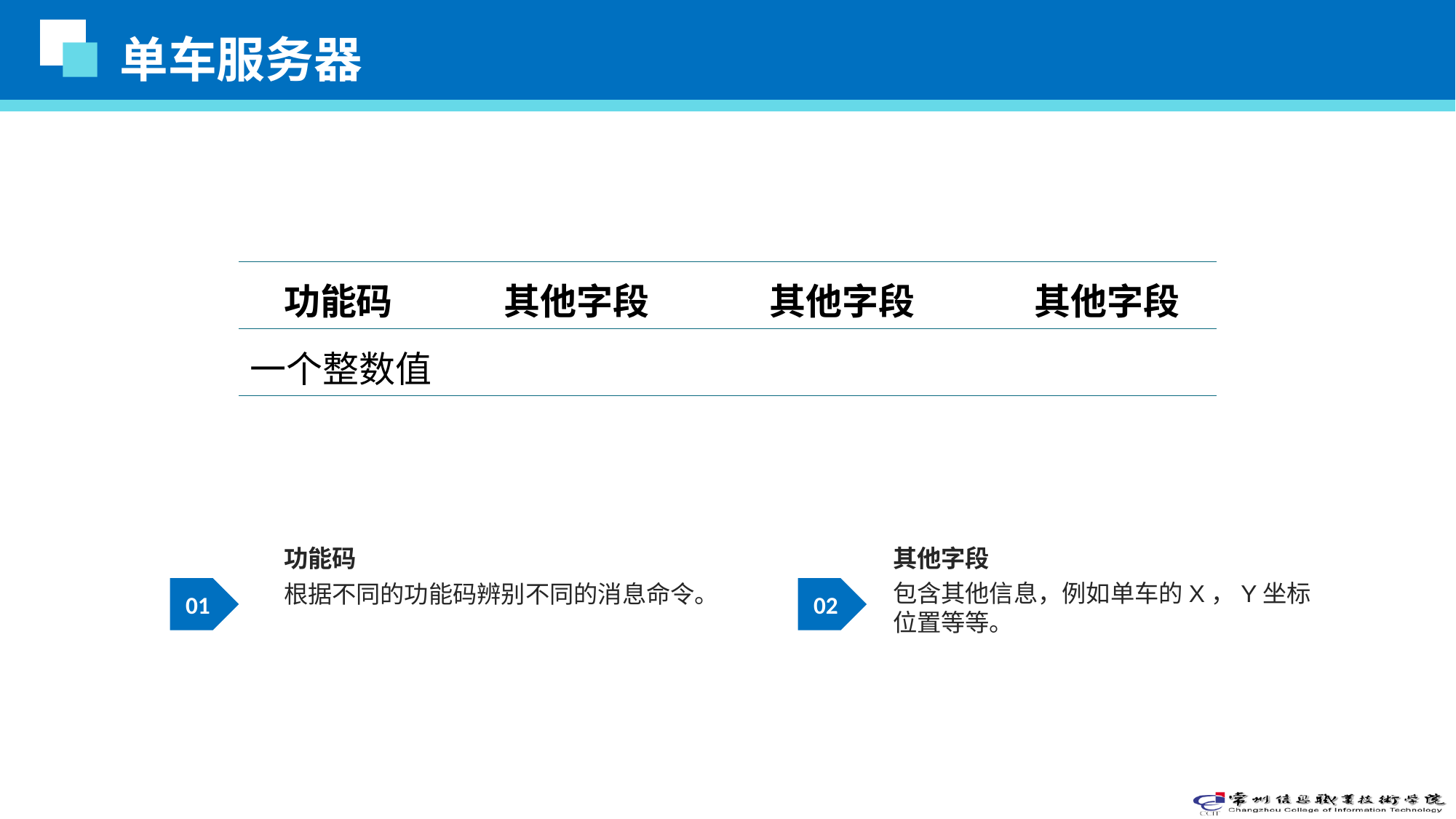

单车服务器

功能码
其他字段
其他字段
其他字段

一个整数值

其他字段
包含其他信息，例如单车的X，Y坐标位置等等。
功能码
根据不同的功能码辨别不同的消息命令。
01
02